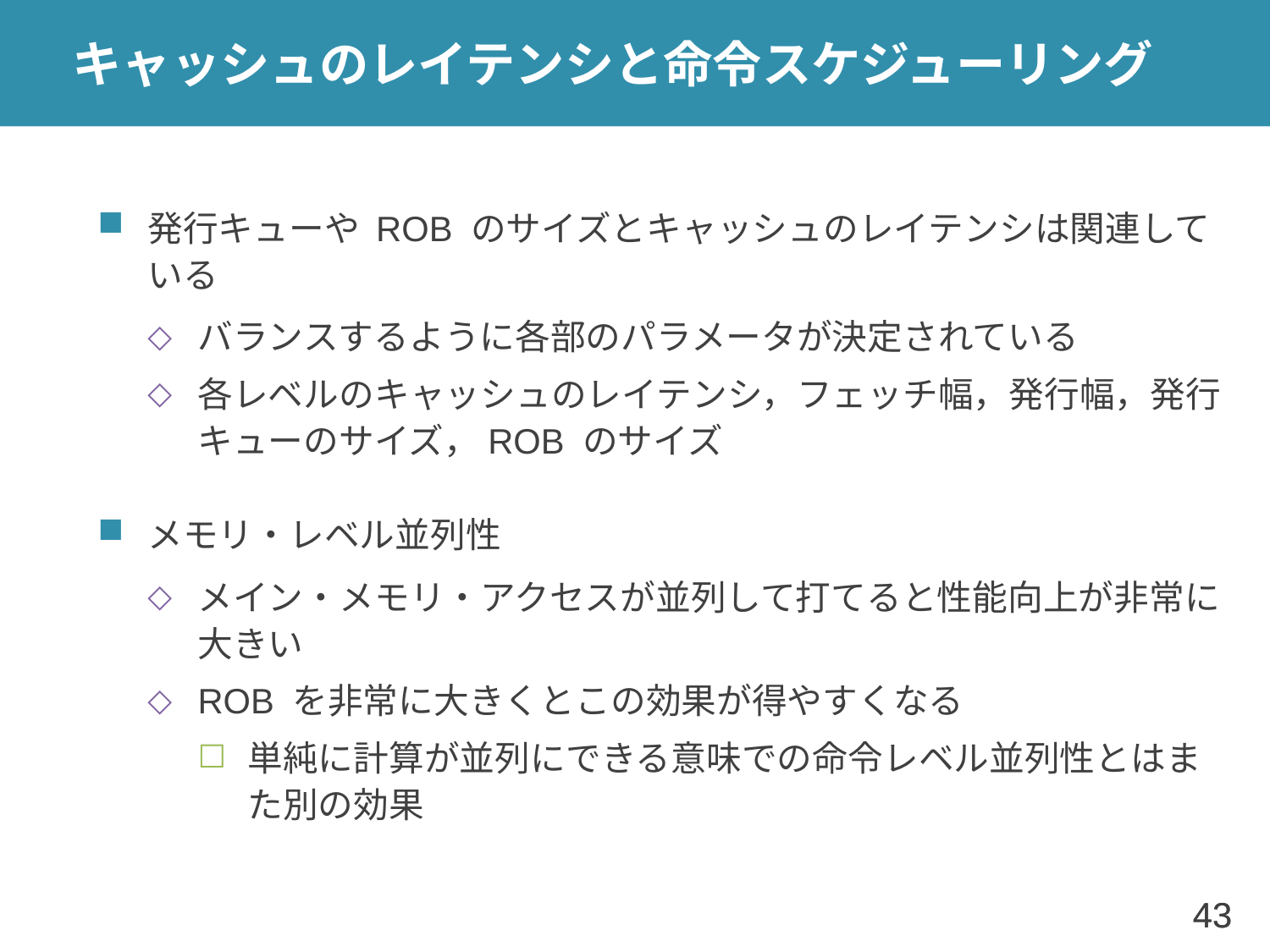

# キャッシュのレイテンシと命令スケジューリング
発行キューや ROB のサイズとキャッシュのレイテンシは関連している
バランスするように各部のパラメータが決定されている
各レベルのキャッシュのレイテンシ，フェッチ幅，発行幅，発行キューのサイズ，ROB のサイズ
メモリ・レベル並列性
メイン・メモリ・アクセスが並列して打てると性能向上が非常に大きい
ROB を非常に大きくとこの効果が得やすくなる
単純に計算が並列にできる意味での命令レベル並列性とはまた別の効果